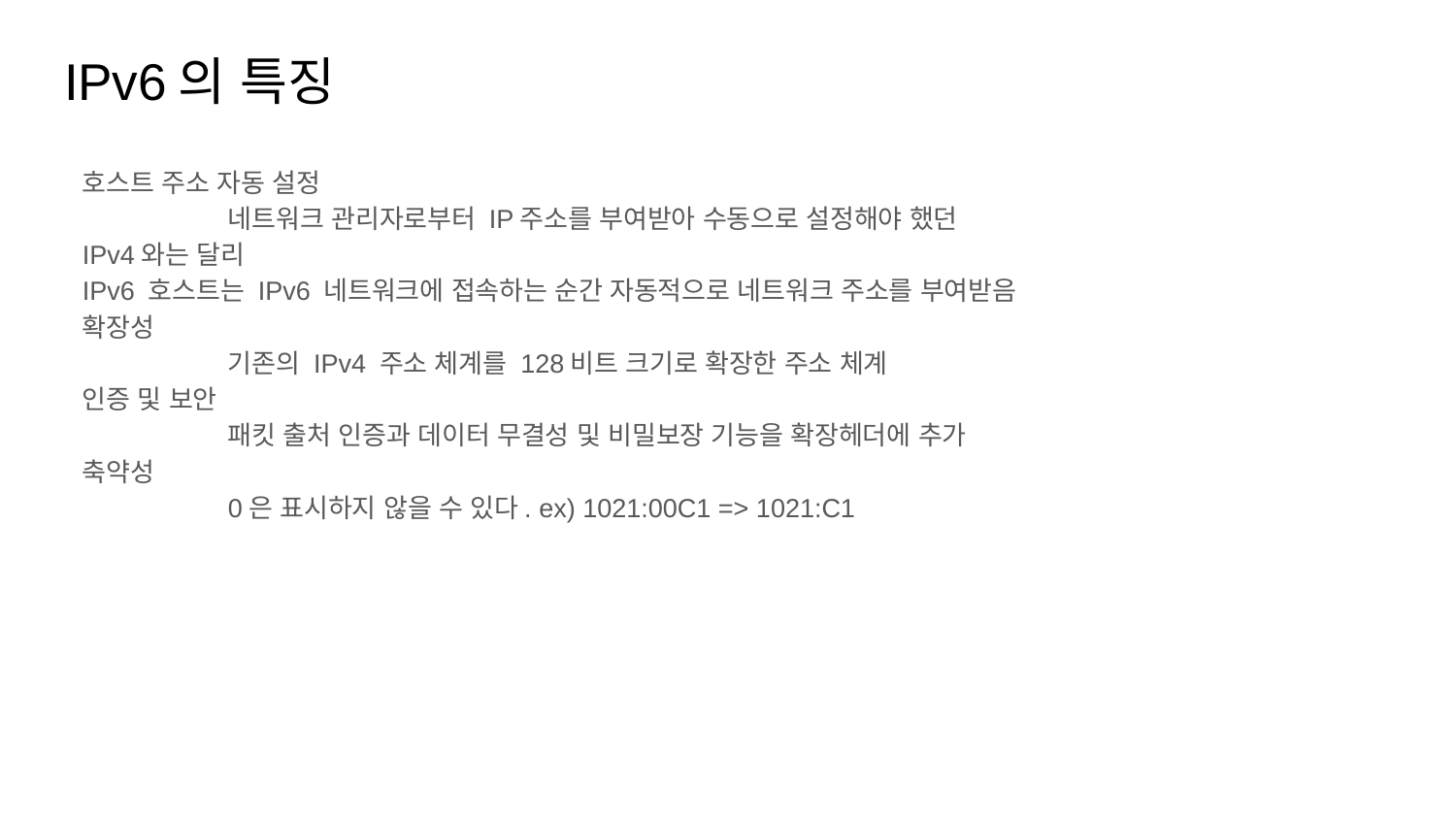

# IPv6의 특징
호스트 주소 자동 설정
	네트워크 관리자로부터 IP주소를 부여받아 수동으로 설정해야 했던
IPv4와는 달리
IPv6 호스트는 IPv6 네트워크에 접속하는 순간 자동적으로 네트워크 주소를 부여받음
확장성
	기존의 IPv4 주소 체계를 128비트 크기로 확장한 주소 체계
인증 및 보안
	패킷 출처 인증과 데이터 무결성 및 비밀보장 기능을 확장헤더에 추가
축약성
	0은 표시하지 않을 수 있다. ex) 1021:00C1 => 1021:C1